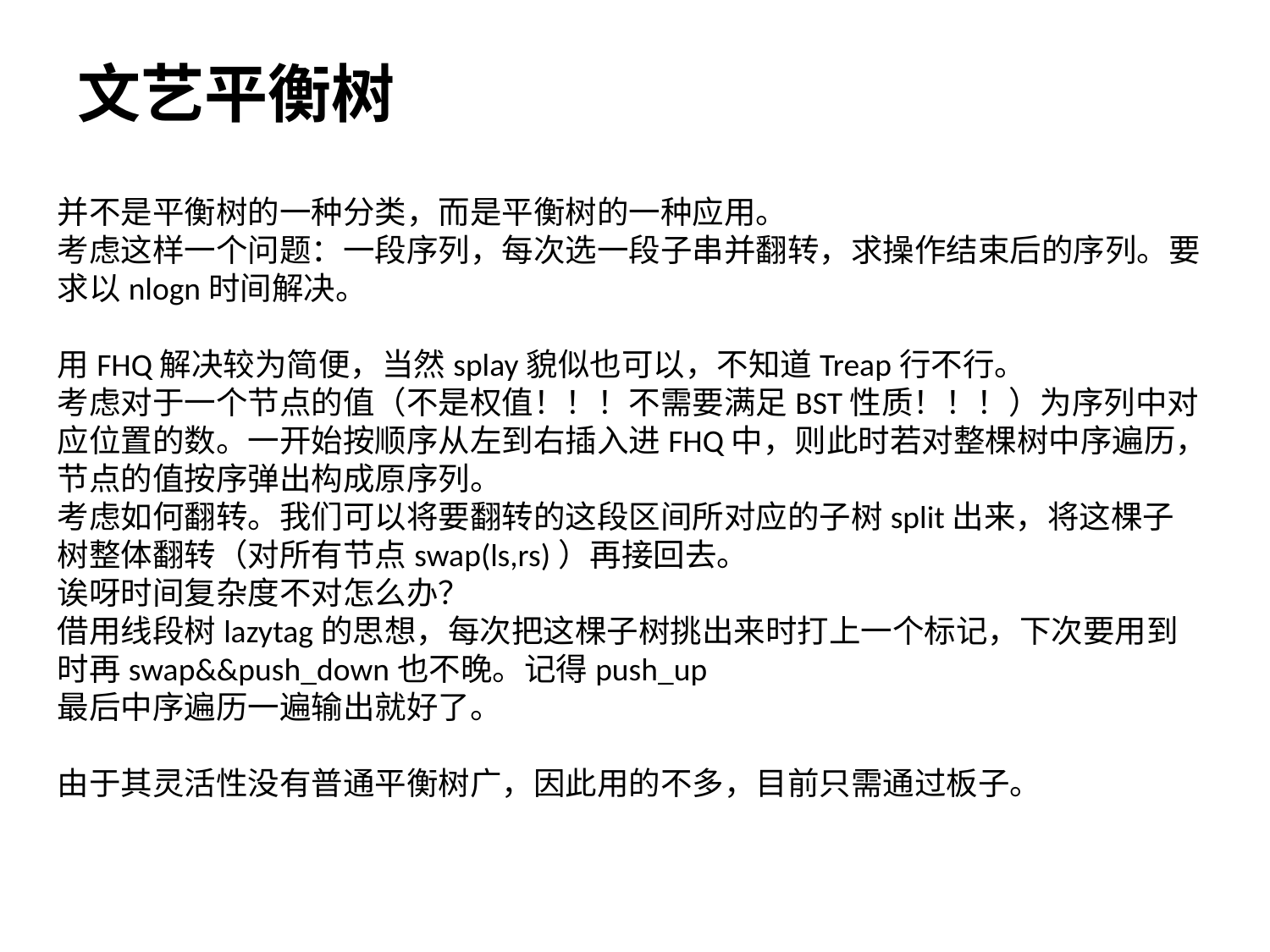

# 文艺平衡树
并不是平衡树的一种分类，而是平衡树的一种应用。
考虑这样一个问题：一段序列，每次选一段子串并翻转，求操作结束后的序列。要求以nlogn时间解决。

用FHQ解决较为简便，当然splay貌似也可以，不知道Treap行不行。
考虑对于一个节点的值（不是权值！！！不需要满足BST性质！！！）为序列中对应位置的数。一开始按顺序从左到右插入进FHQ中，则此时若对整棵树中序遍历，节点的值按序弹出构成原序列。
考虑如何翻转。我们可以将要翻转的这段区间所对应的子树split出来，将这棵子树整体翻转（对所有节点swap(ls,rs)）再接回去。
诶呀时间复杂度不对怎么办？
借用线段树lazytag的思想，每次把这棵子树挑出来时打上一个标记，下次要用到时再swap&&push_down也不晚。记得push_up
最后中序遍历一遍输出就好了。

由于其灵活性没有普通平衡树广，因此用的不多，目前只需通过板子。